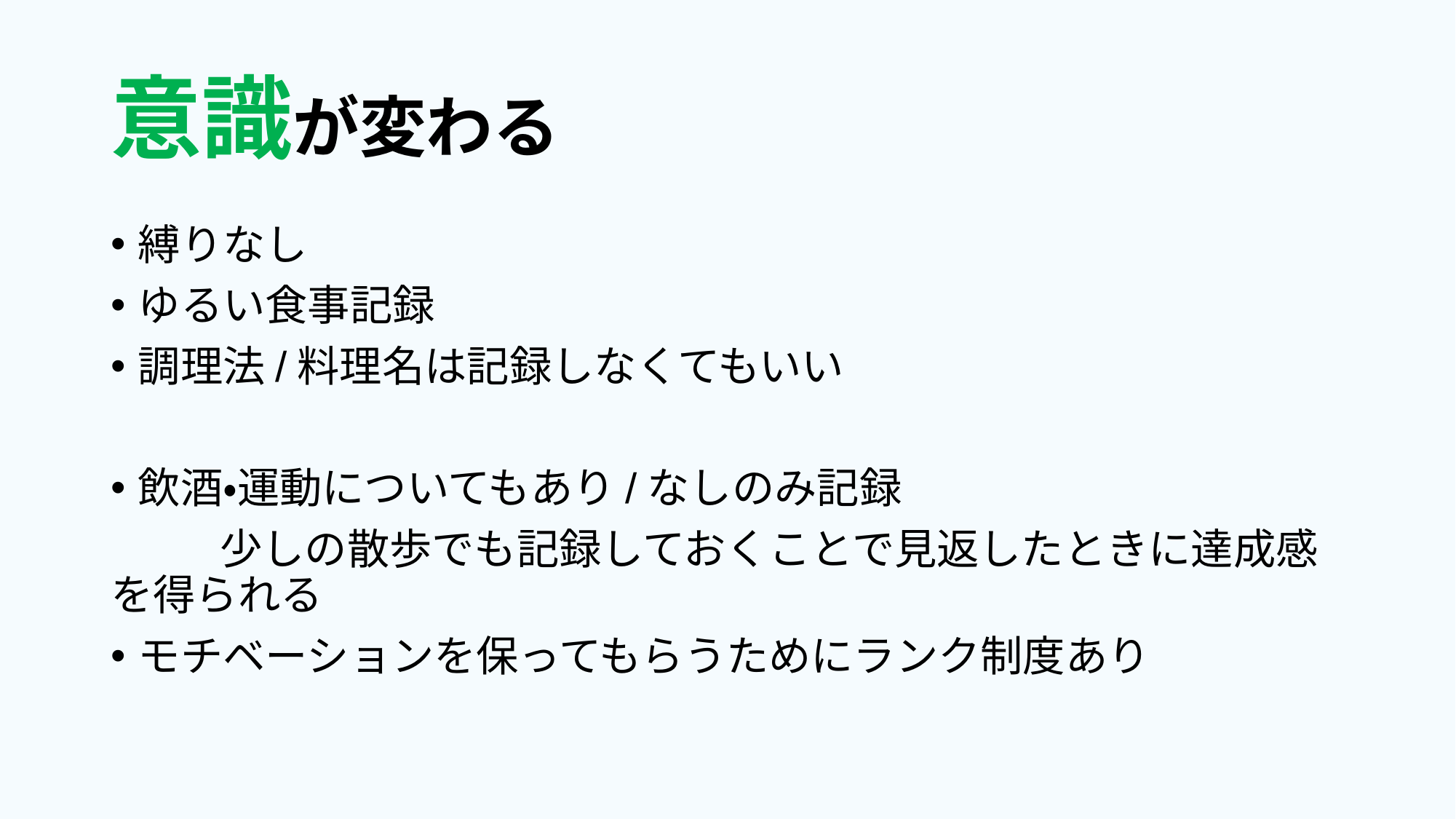

# 意識が変わる
縛りなし
ゆるい食事記録
調理法/料理名は記録しなくてもいい

飲酒・運動についてもあり/なしのみ記録
	少しの散歩でも記録しておくことで見返したときに達成感を得られる
モチベーションを保ってもらうためにランク制度あり